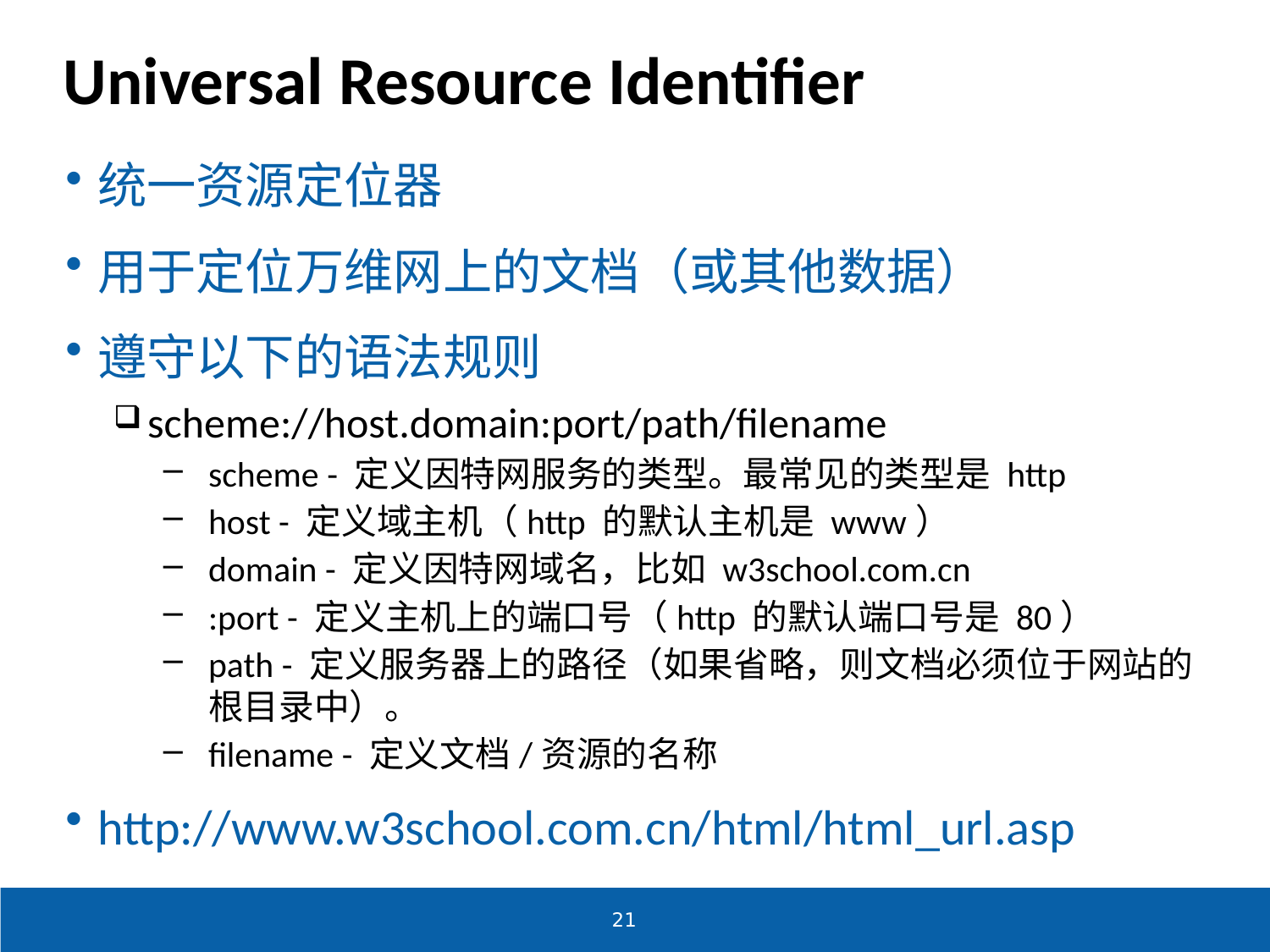

# Universal Resource Identifier
统一资源定位器
用于定位万维网上的文档（或其他数据）
遵守以下的语法规则
scheme://host.domain:port/path/filename
scheme - 定义因特网服务的类型。最常见的类型是 http
host - 定义域主机（http 的默认主机是 www）
domain - 定义因特网域名，比如 w3school.com.cn
:port - 定义主机上的端口号（http 的默认端口号是 80）
path - 定义服务器上的路径（如果省略，则文档必须位于网站的根目录中）。
filename - 定义文档/资源的名称
http://www.w3school.com.cn/html/html_url.asp
21